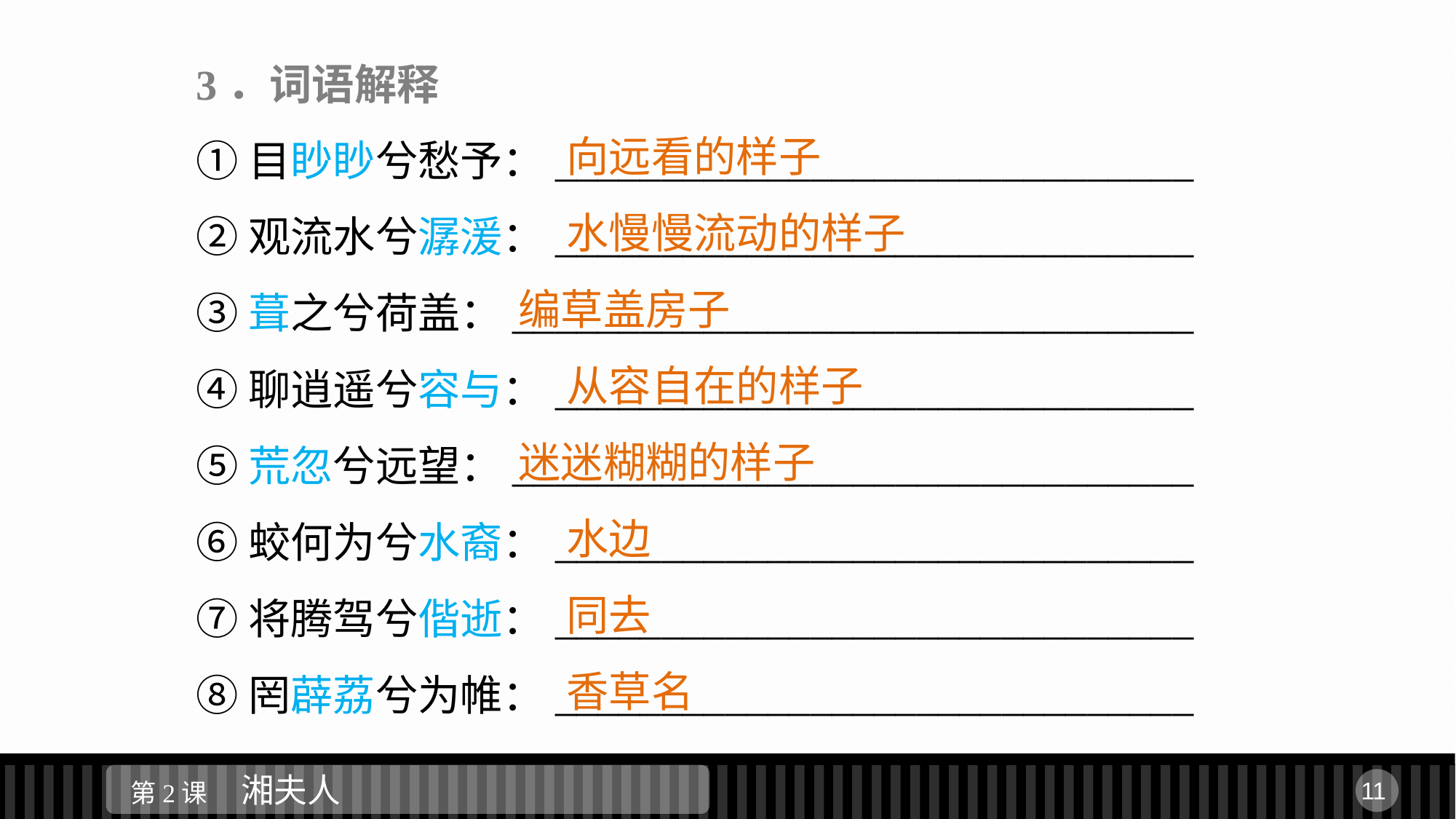

3．词语解释
①目眇眇兮愁予：______________________________
②观流水兮潺湲：______________________________
③葺之兮荷盖：________________________________
④聊逍遥兮容与：______________________________
⑤荒忽兮远望：________________________________
⑥蛟何为兮水裔：______________________________
⑦将腾驾兮偕逝：______________________________
⑧罔薜荔兮为帷：______________________________
    向远看的样子
    水慢慢流动的样子
编草盖房子
    从容自在的样子
迷迷糊糊的样子
    水边
    同去
    香草名